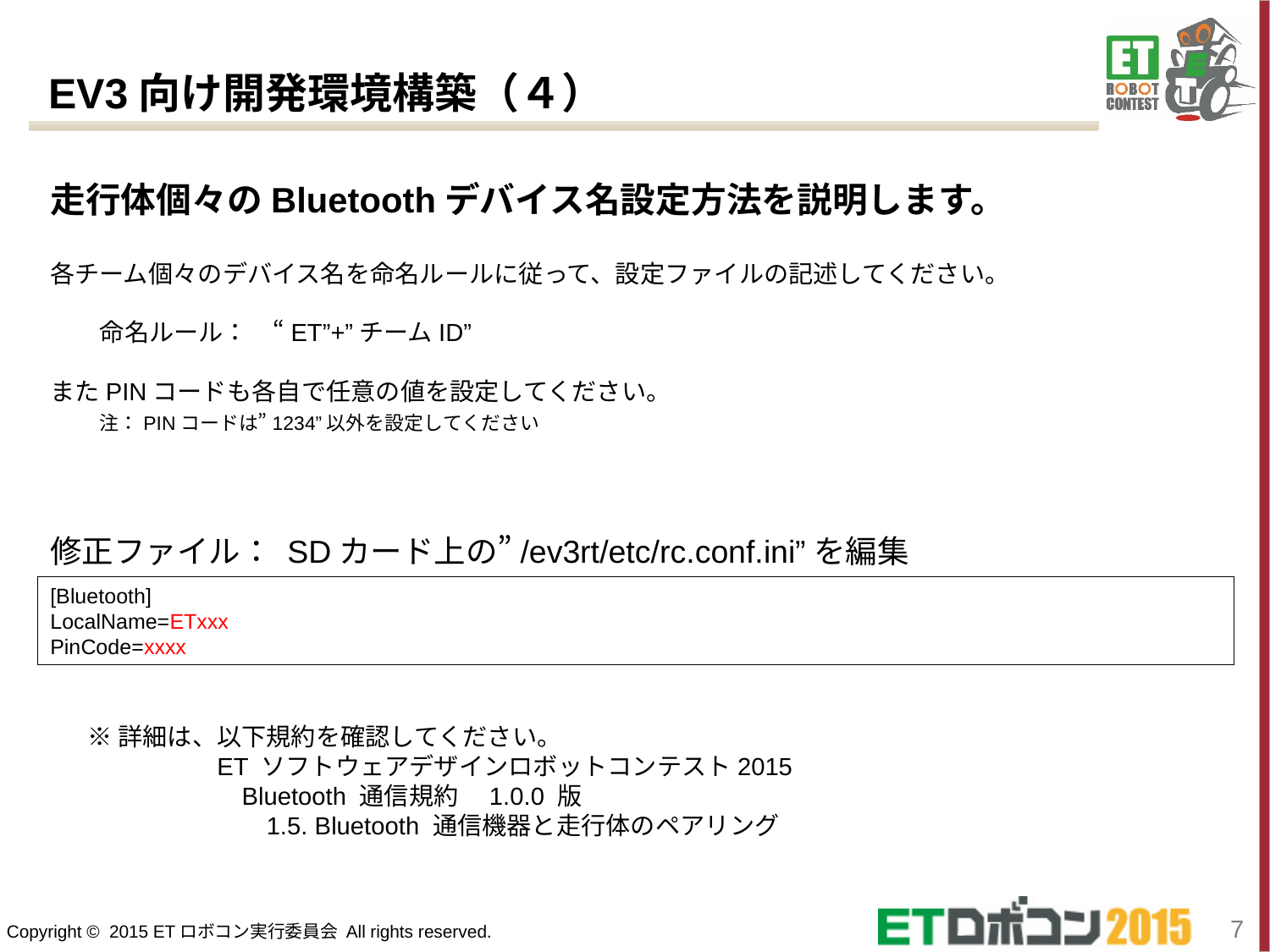

EV3向け開発環境構築（４）
走行体個々のBluetoothデバイス名設定方法を説明します。

各チーム個々のデバイス名を命名ルールに従って、設定ファイルの記述してください。

　　命名ルール：　“ET”+”チームID”

またPINコードも各自で任意の値を設定してください。
　　注：PINコードは”1234”以外を設定してください

修正ファイル： SDカード上の”/ev3rt/etc/rc.conf.ini”を編集
[Bluetooth]
LocalName=ETxxx
PinCode=xxxx
※詳細は、以下規約を確認してください。
　　　　　ET ソフトウェアデザインロボットコンテスト2015
　　　　　　Bluetooth 通信規約　1.0.0 版
　　　　　　　1.5. Bluetooth 通信機器と走行体のペアリング
7